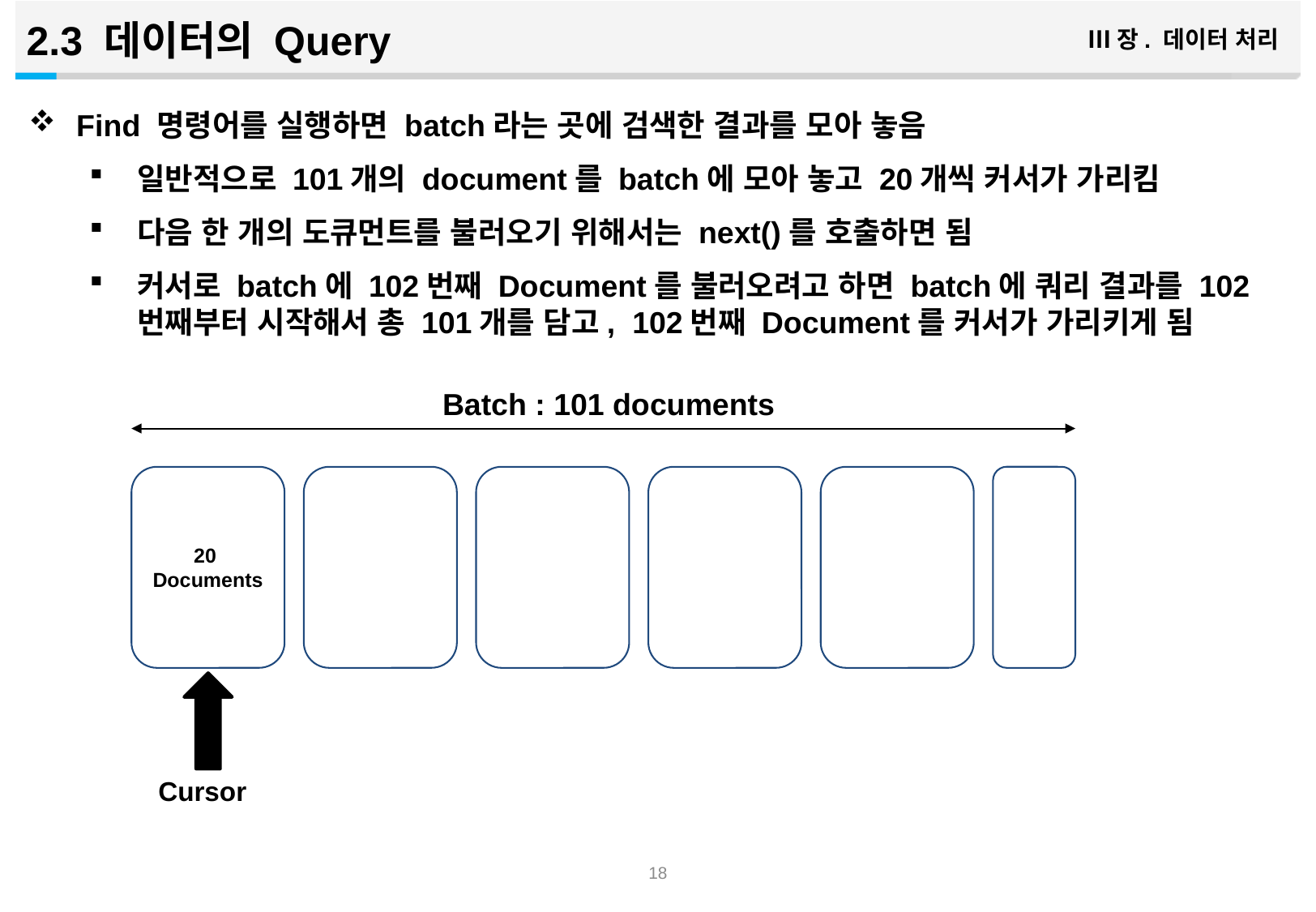

2.3 데이터의 Query
Ⅲ장. 데이터 처리
Find 명령어를 실행하면 batch라는 곳에 검색한 결과를 모아 놓음
일반적으로 101개의 document를 batch에 모아 놓고 20개씩 커서가 가리킴
다음 한 개의 도큐먼트를 불러오기 위해서는 next()를 호출하면 됨
커서로 batch에 102번째 Document를 불러오려고 하면 batch에 쿼리 결과를 102번째부터 시작해서 총 101개를 담고,  102번째 Document를 커서가 가리키게 됨
Batch : 101 documents
20
Documents

Cursor
18